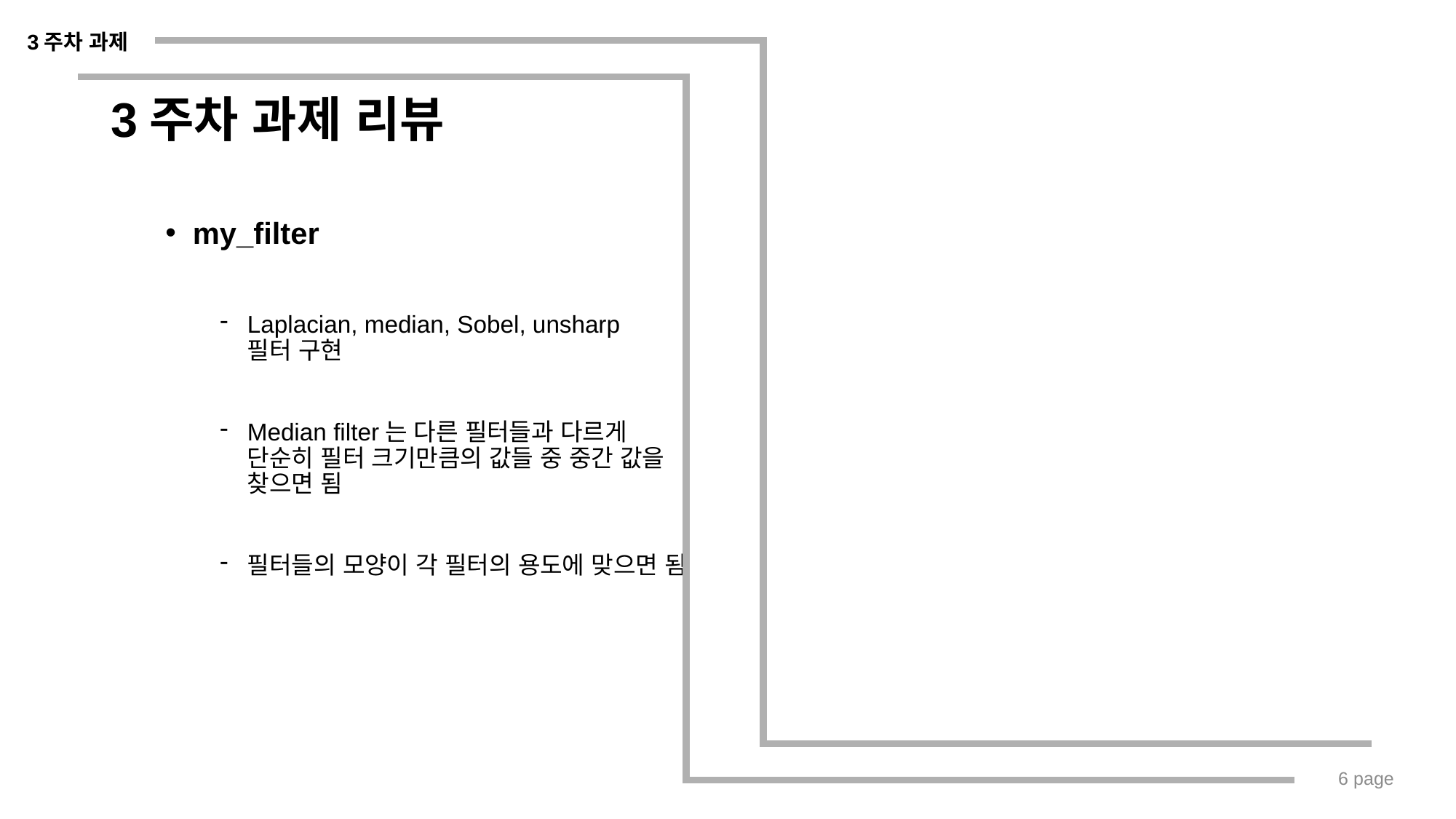

3주차 과제
# 3주차 과제 리뷰
my_filter

Laplacian, median, Sobel, unsharp
필터 구현

Median filter는 다른 필터들과 다르게
단순히 필터 크기만큼의 값들 중 중간 값을
찾으면 됨

필터들의 모양이 각 필터의 용도에 맞으면 됨

6 page